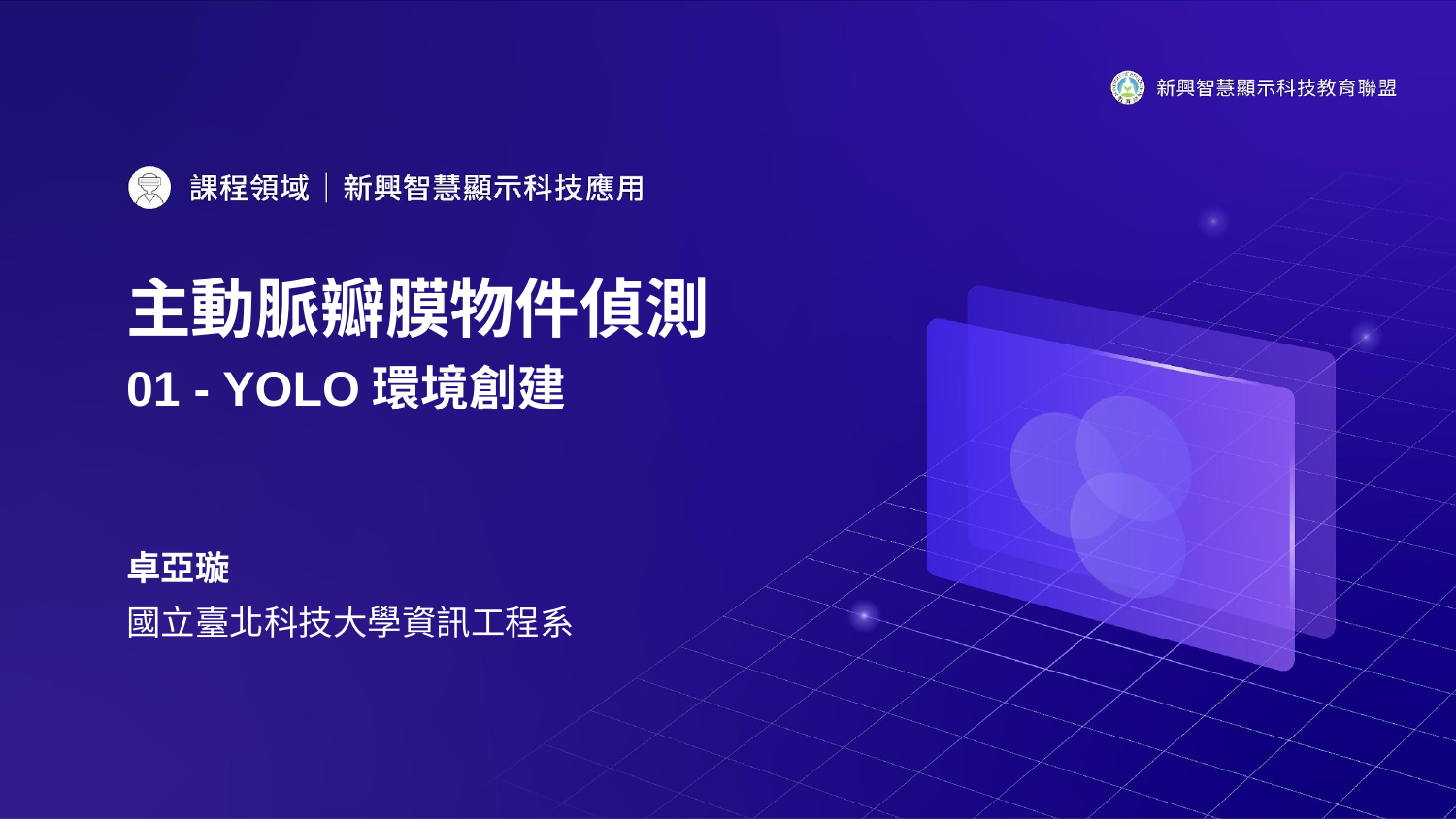

# 主動脈瓣膜物件偵測
01 - YOLO環境創建
卓亞璇
國立臺北科技大學資訊工程系